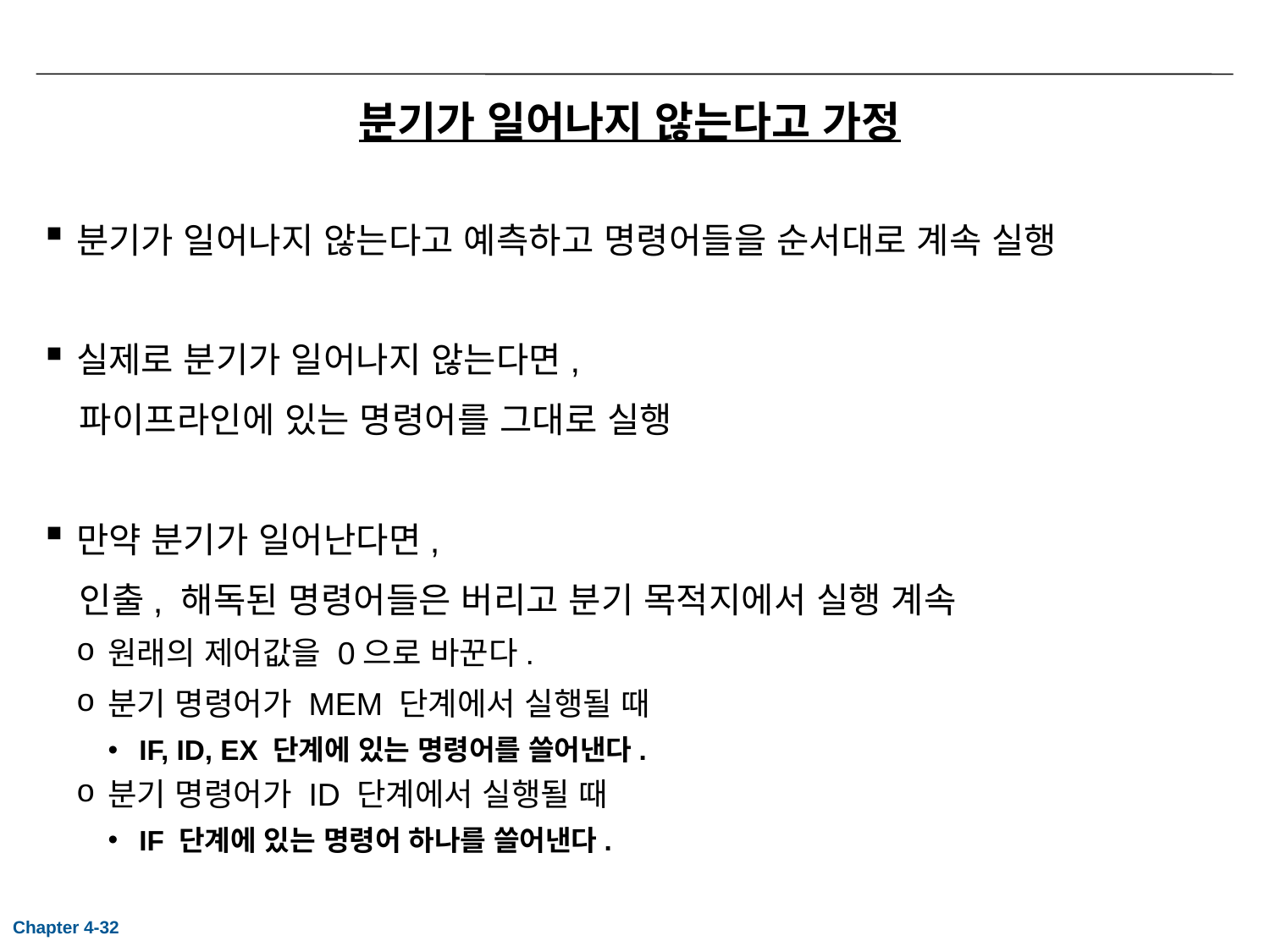

# 분기가 일어나지 않는다고 가정
분기가 일어나지 않는다고 예측하고 명령어들을 순서대로 계속 실행

실제로 분기가 일어나지 않는다면,
파이프라인에 있는 명령어를 그대로 실행

만약 분기가 일어난다면,
인출, 해독된 명령어들은 버리고 분기 목적지에서 실행 계속
원래의 제어값을 0으로 바꾼다.
분기 명령어가 MEM 단계에서 실행될 때
IF, ID, EX 단계에 있는 명령어를 쓸어낸다.
분기 명령어가 ID 단계에서 실행될 때
IF 단계에 있는 명령어 하나를 쓸어낸다.

Chapter 4-32